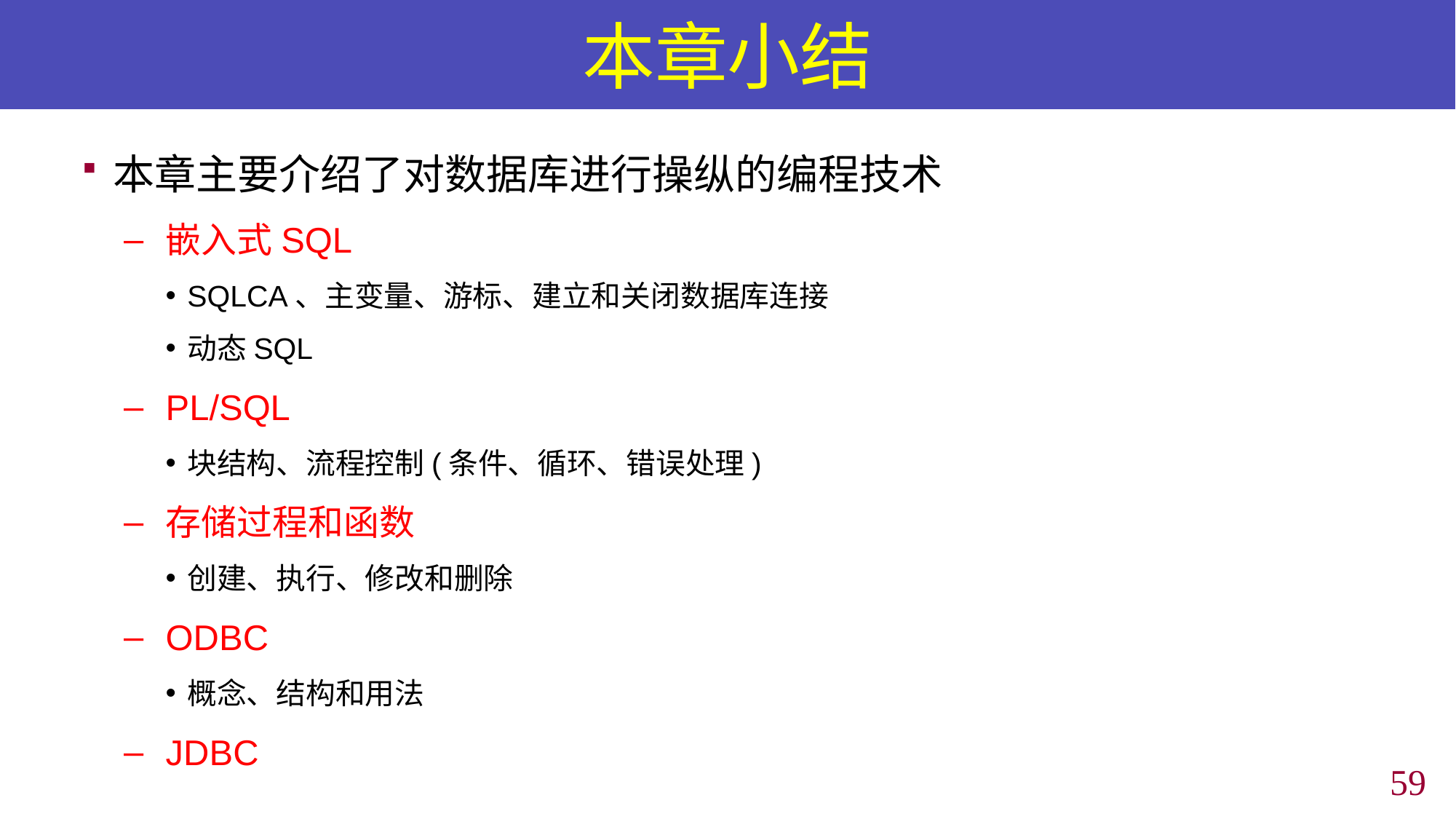

# 本章小结
本章主要介绍了对数据库进行操纵的编程技术
嵌入式SQL
SQLCA、主变量、游标、建立和关闭数据库连接
动态SQL
PL/SQL
块结构、流程控制(条件、循环、错误处理)
存储过程和函数
创建、执行、修改和删除
ODBC
概念、结构和用法
JDBC
59